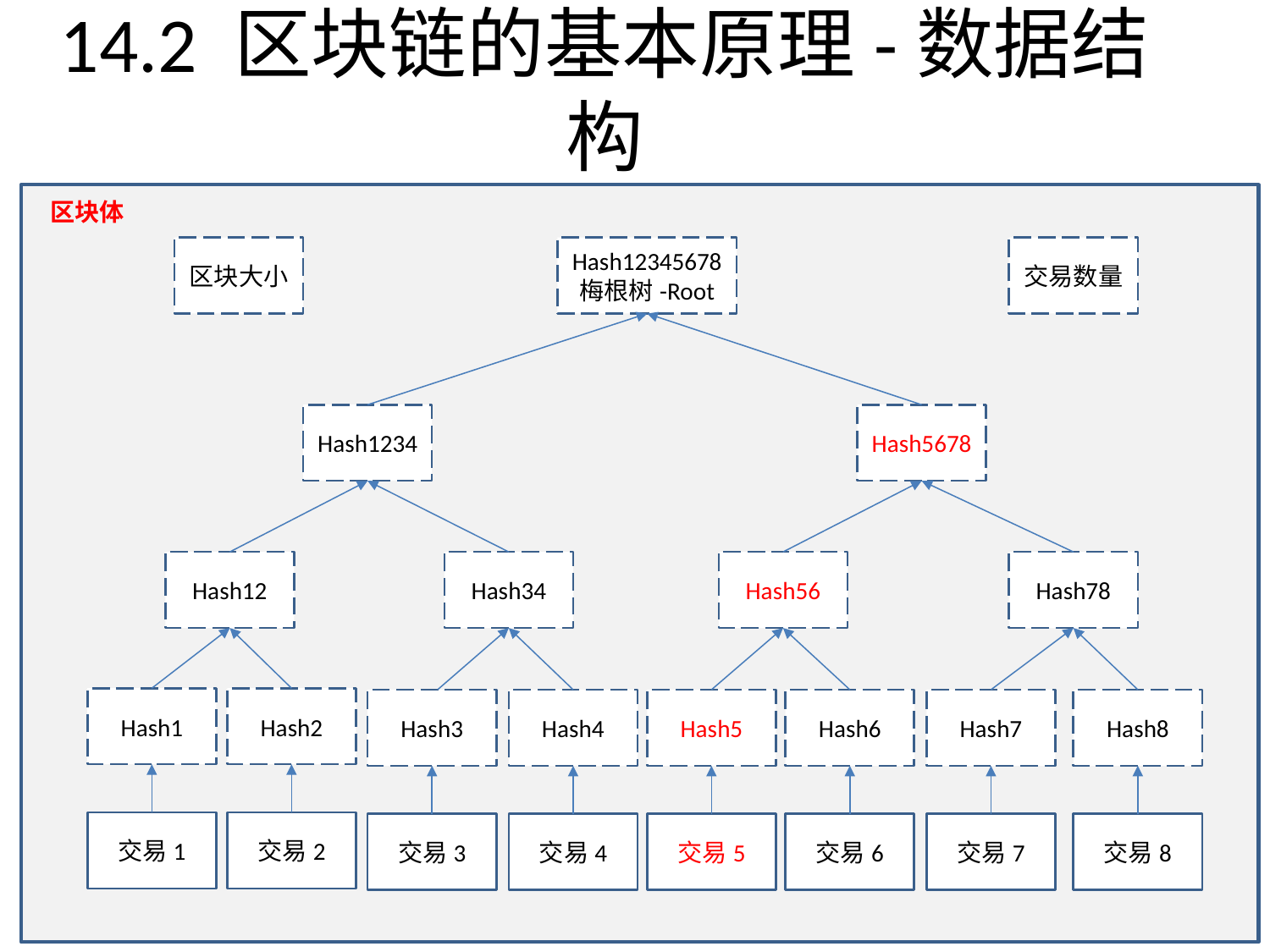

# 14.2 区块链的基本原理-数据结构

区块体
区块大小
Hash12345678
梅根树-Root
交易数量
Hash1234
Hash5678
Hash12
Hash34
Hash56
Hash78
Hash1
Hash2
Hash3
Hash4
Hash5
Hash6
Hash7
Hash8
交易1
交易2
交易3
交易4
交易5
交易6
交易7
交易8